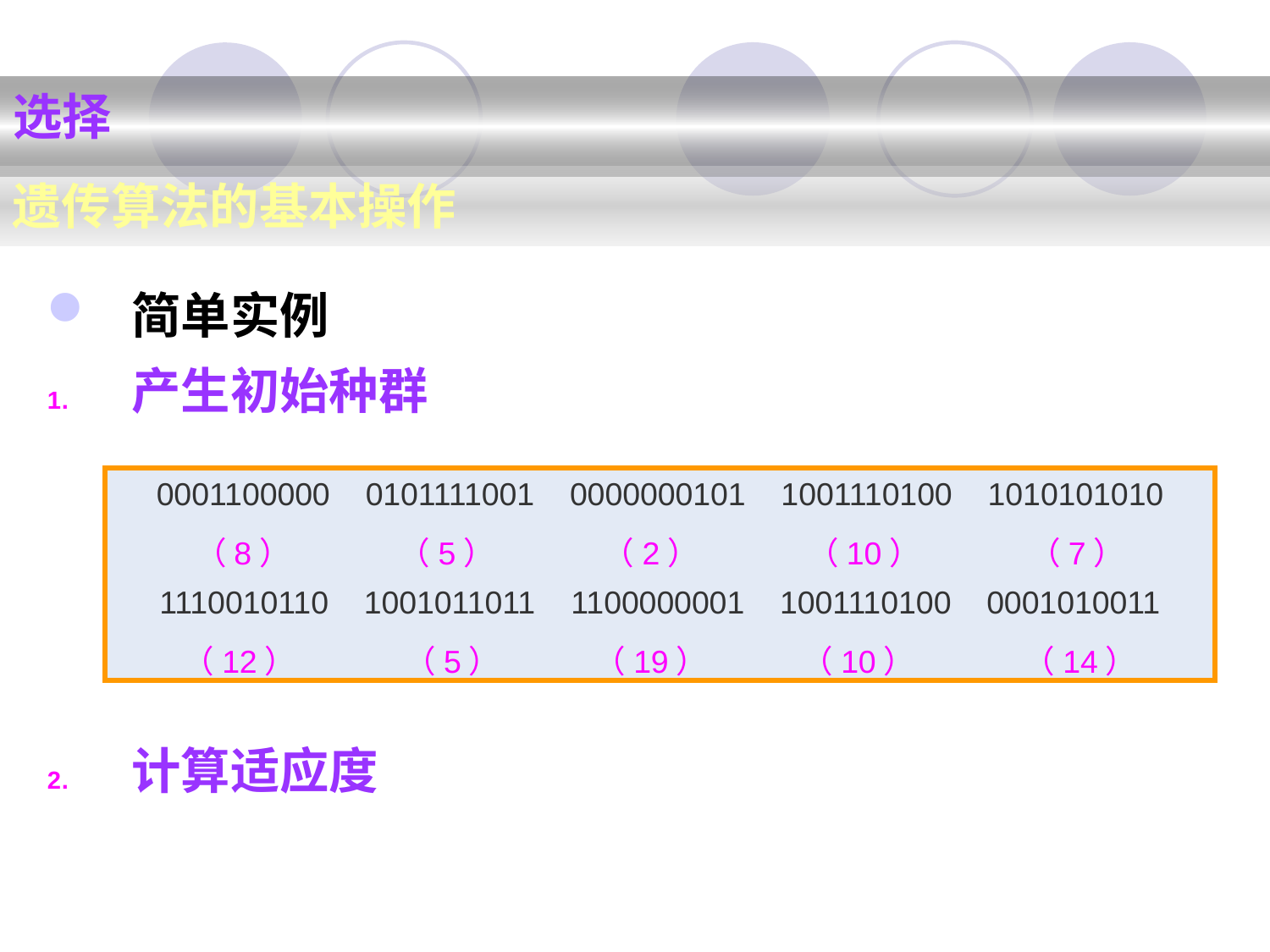

选择
遗传算法的基本操作
简单实例
产生初始种群

计算适应度
0001100000    0101111001    0000000101    1001110100    1010101010

1110010110    1001011011    1100000001    1001110100    0001010011

（8）               （5）               （2）               （10）               （7）

（12）               （5）             （19）             （10）               （14）